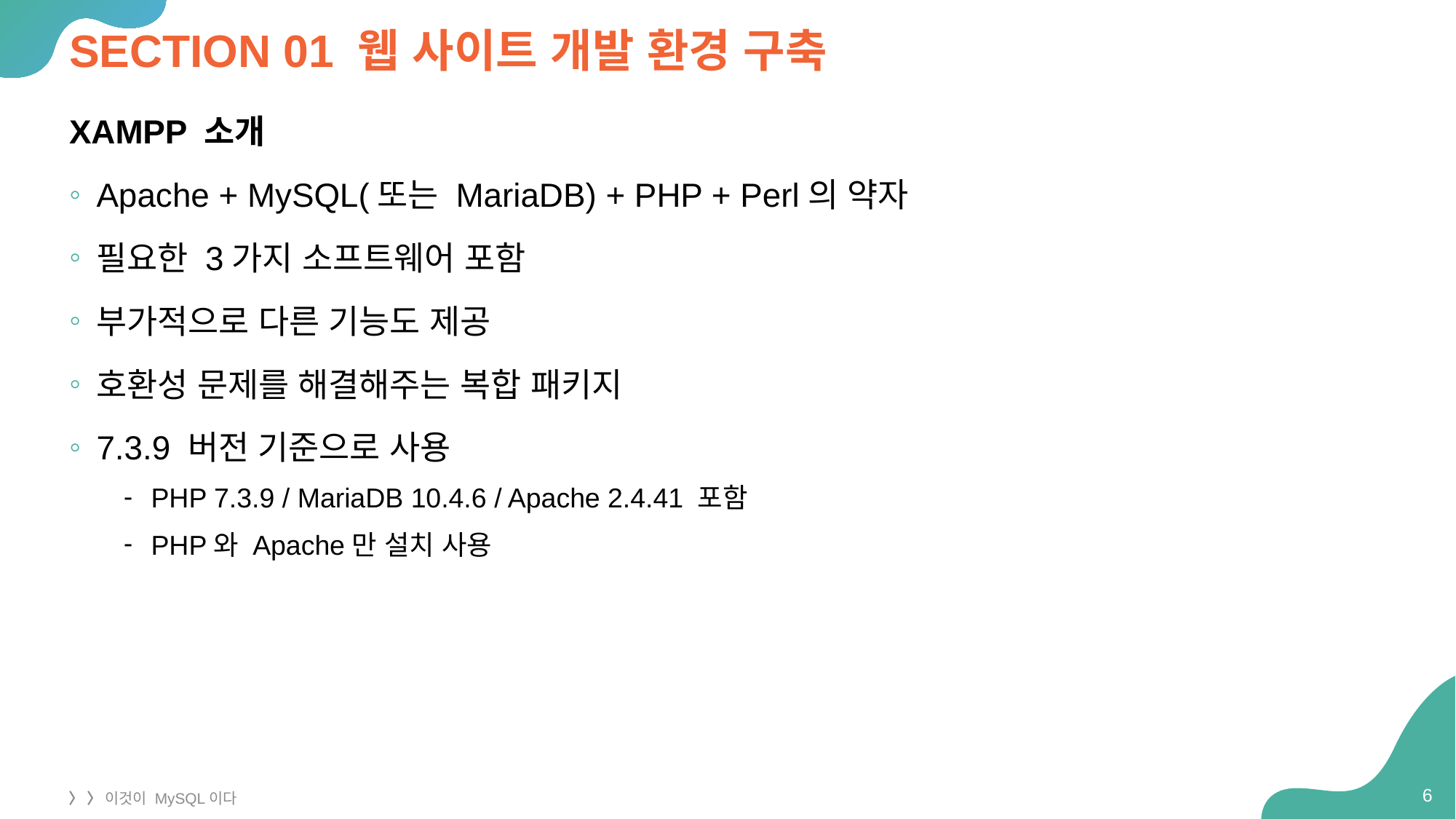

# SECTION 01 웹 사이트 개발 환경 구축
XAMPP 소개
Apache + MySQL(또는 MariaDB) + PHP + Perl의 약자
필요한 3가지 소프트웨어 포함
부가적으로 다른 기능도 제공
호환성 문제를 해결해주는 복합 패키지
7.3.9 버전 기준으로 사용
PHP 7.3.9 / MariaDB 10.4.6 / Apache 2.4.41 포함
PHP와 Apache만 설치 사용

6
〉 〉 이것이 MySQL이다